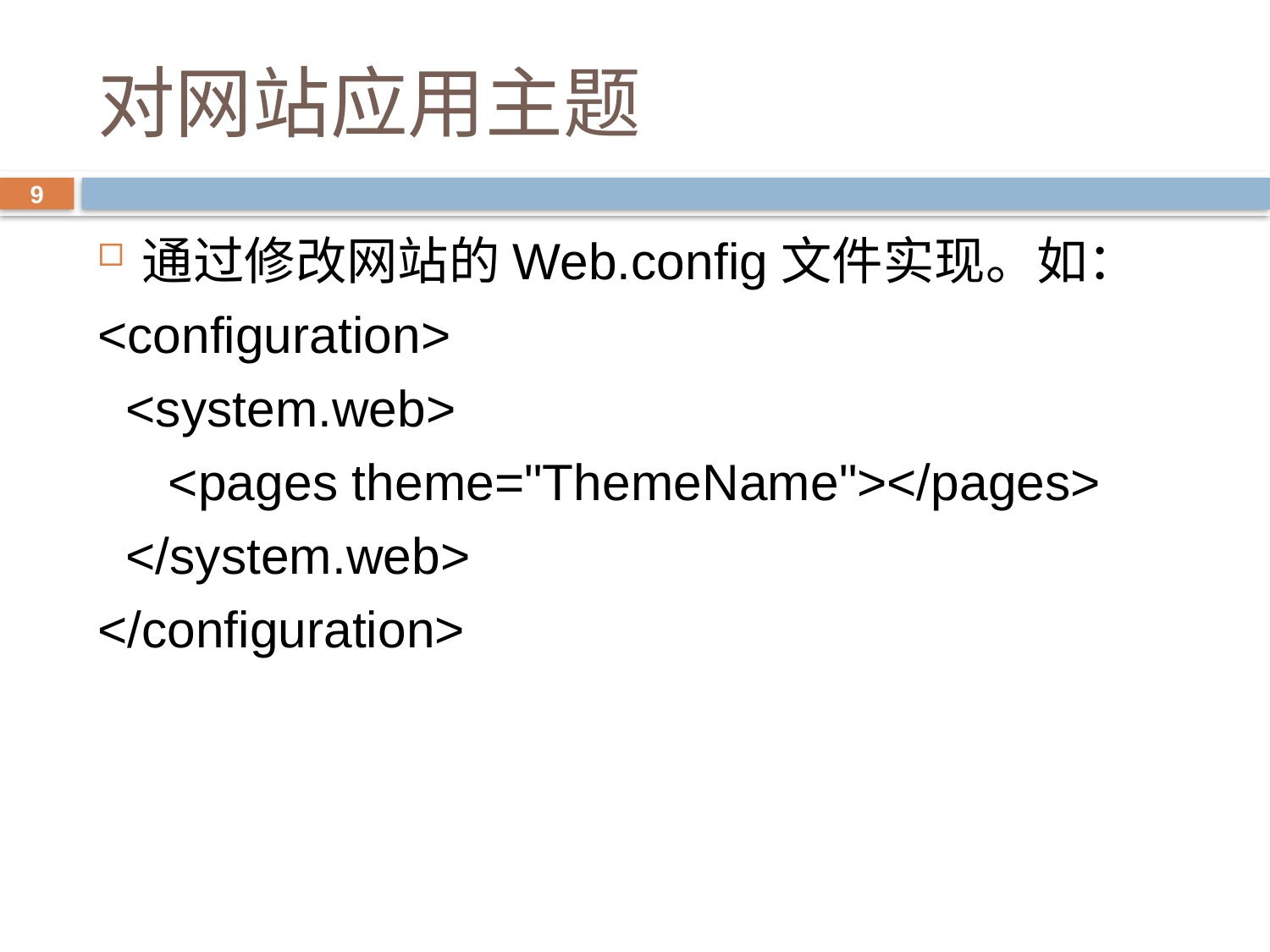

# 对网站应用主题
9
通过修改网站的Web.config文件实现。如：
<configuration>
  <system.web>
     <pages theme="ThemeName"></pages>
  </system.web>
</configuration>